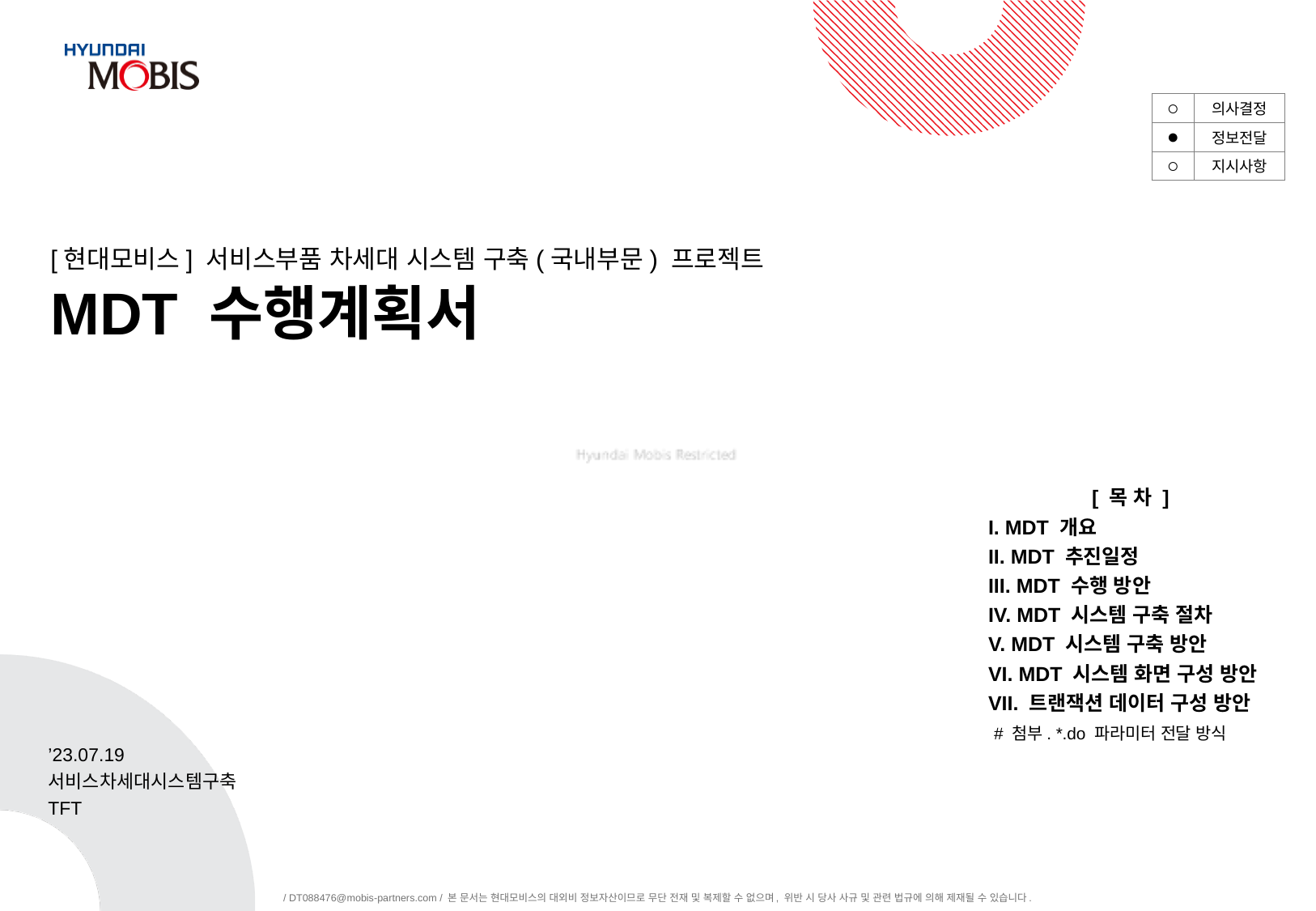

| ○ | 의사결정 |
| --- | --- |
| ● | 정보전달 |
| ○ | 지시사항 |
[현대모비스] 서비스부품 차세대 시스템 구축(국내부문) 프로젝트
MDT 수행계획서
[ 목 차 ]
I. MDT 개요
II. MDT 추진일정
III. MDT 수행 방안
IV. MDT 시스템 구축 절차
V. MDT 시스템 구축 방안
VI. MDT 시스템 화면 구성 방안
VII. 트랜잭션 데이터 구성 방안
 # 첨부. *.do 파라미터 전달 방식
’23.07.19
서비스차세대시스템구축TFT